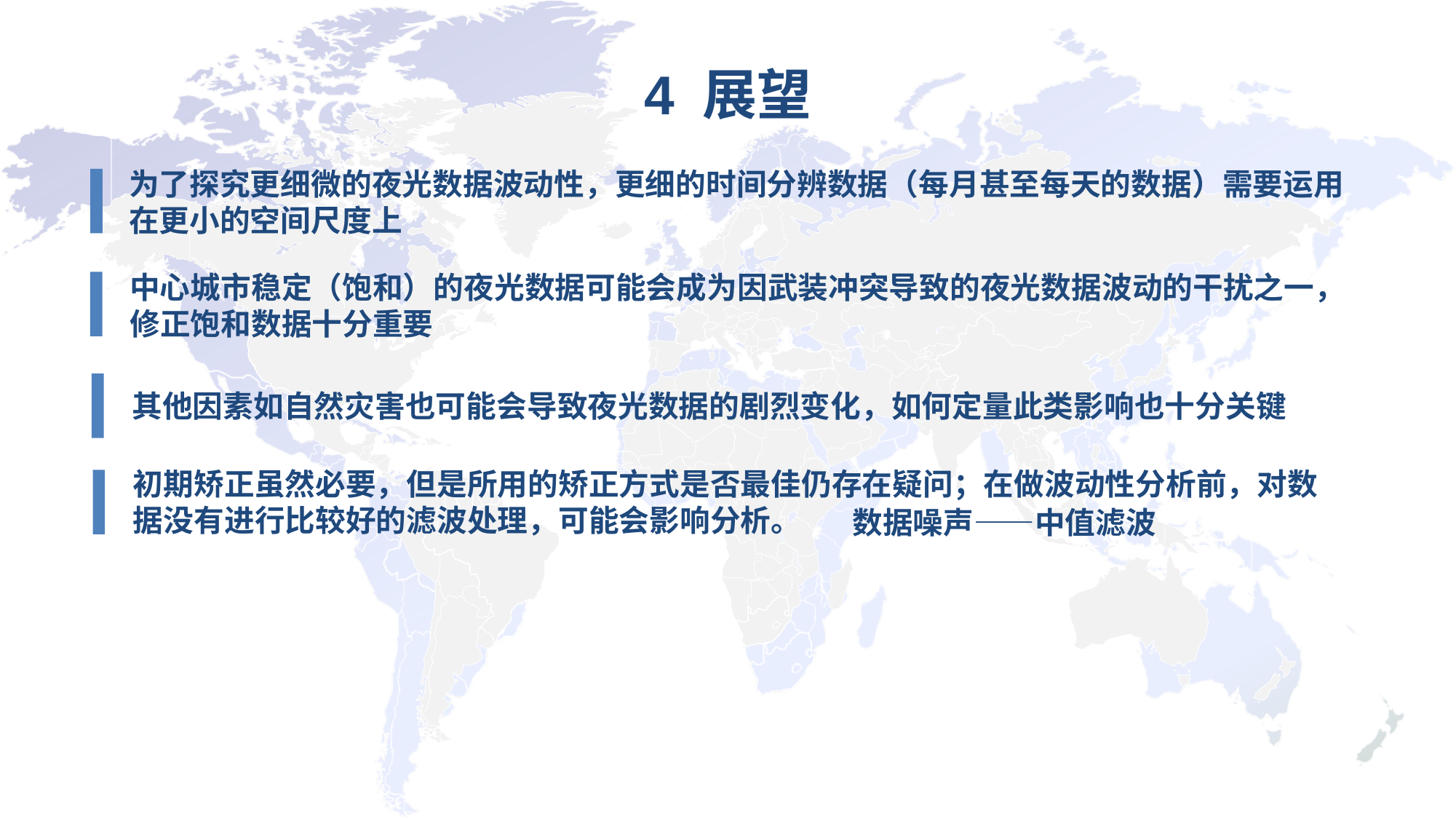

4 展望

为了探究更细微的夜光数据波动性，更细的时间分辨数据（每月甚至每天的数据）需要运用在更小的空间尺度上

中心城市稳定（饱和）的夜光数据可能会成为因武装冲突导致的夜光数据波动的干扰之一，修正饱和数据十分重要

其他因素如自然灾害也可能会导致夜光数据的剧烈变化，如何定量此类影响也十分关键
初期矫正虽然必要，但是所用的矫正方式是否最佳仍存在疑问；在做波动性分析前，对数据没有进行比较好的滤波处理，可能会影响分析。

数据噪声——中值滤波